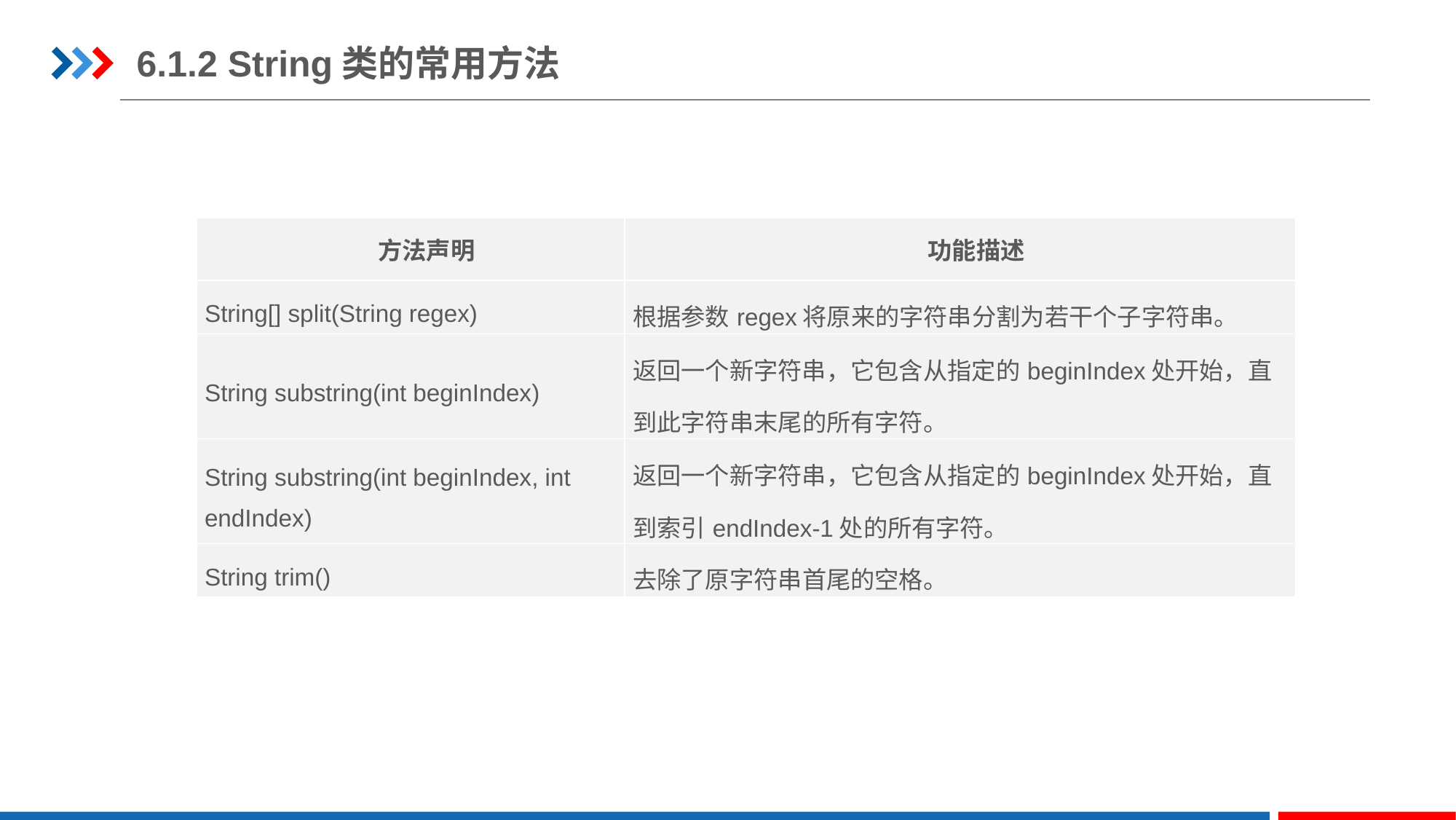

6.1.2 String类的常用方法
| 方法声明 | 功能描述 |
| --- | --- |
| String[] split(String regex) | 根据参数regex将原来的字符串分割为若干个子字符串。 |
| String substring(int beginIndex) | 返回一个新字符串，它包含从指定的beginIndex处开始，直到此字符串末尾的所有字符。 |
| String substring(int beginIndex, int endIndex) | 返回一个新字符串，它包含从指定的beginIndex处开始，直到索引endIndex-1处的所有字符。 |
| String trim() | 去除了原字符串首尾的空格。 |